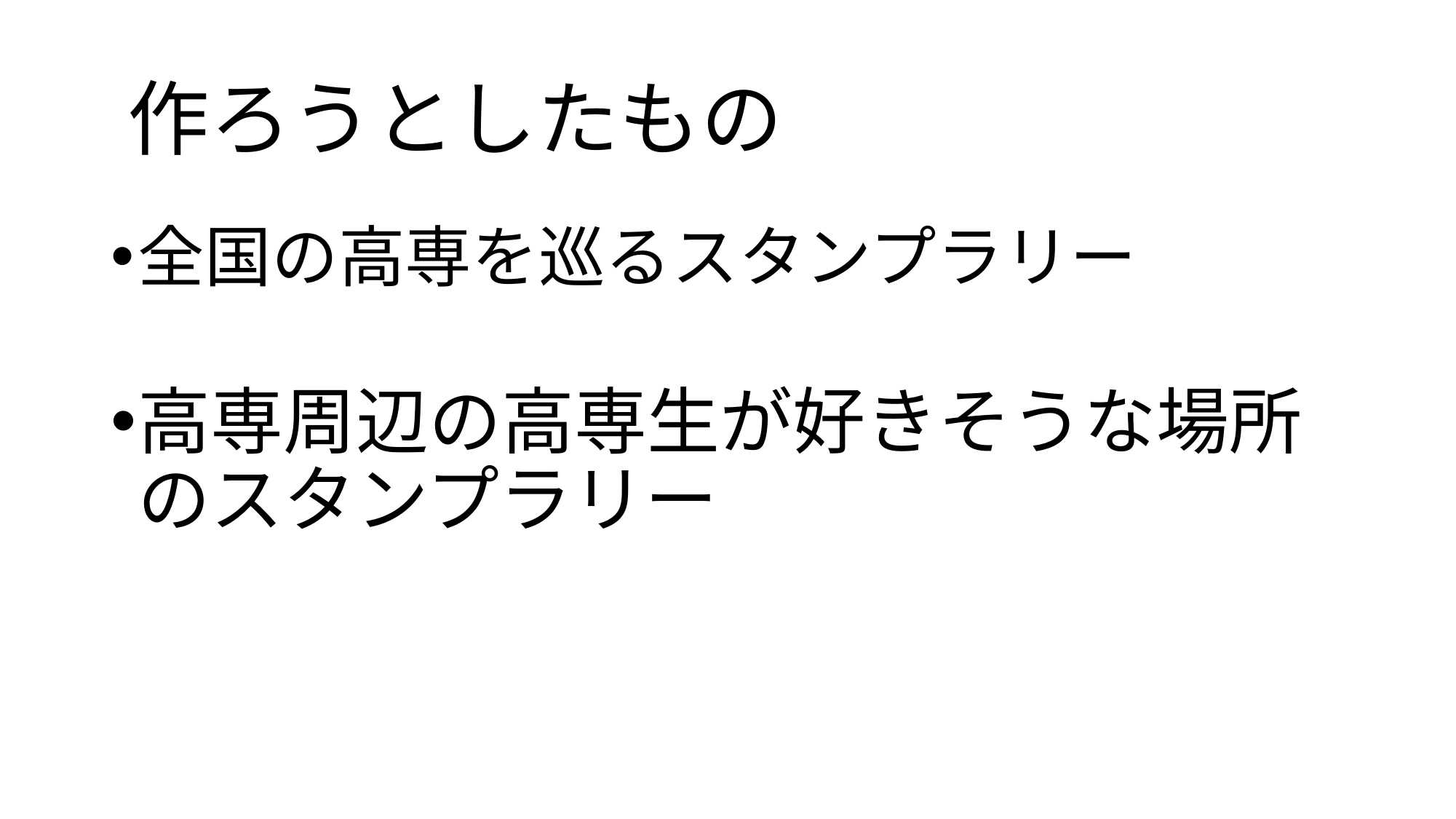

# 作ろうとしたもの
全国の高専を巡るスタンプラリー

高専周辺の高専生が好きそうな場所のスタンプラリー